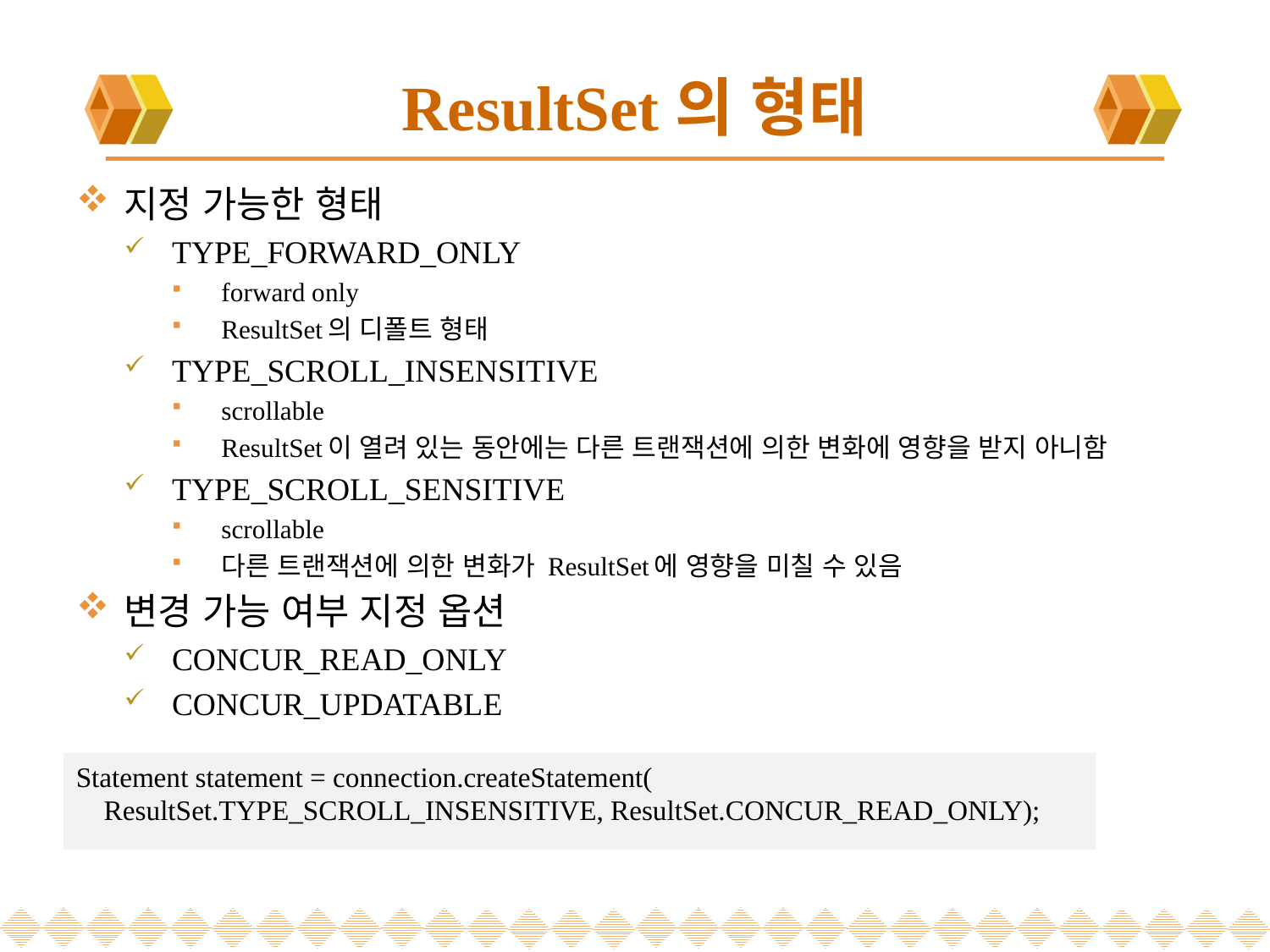

# ResultSet의 형태
지정 가능한 형태
TYPE_FORWARD_ONLY
forward only
ResultSet의 디폴트 형태
TYPE_SCROLL_INSENSITIVE
scrollable
ResultSet이 열려 있는 동안에는 다른 트랜잭션에 의한 변화에 영향을 받지 아니함
TYPE_SCROLL_SENSITIVE
scrollable
다른 트랜잭션에 의한 변화가 ResultSet에 영향을 미칠 수 있음
변경 가능 여부 지정 옵션
CONCUR_READ_ONLY
CONCUR_UPDATABLE
Statement statement = connection.createStatement(
    ResultSet.TYPE_SCROLL_INSENSITIVE, ResultSet.CONCUR_READ_ONLY);